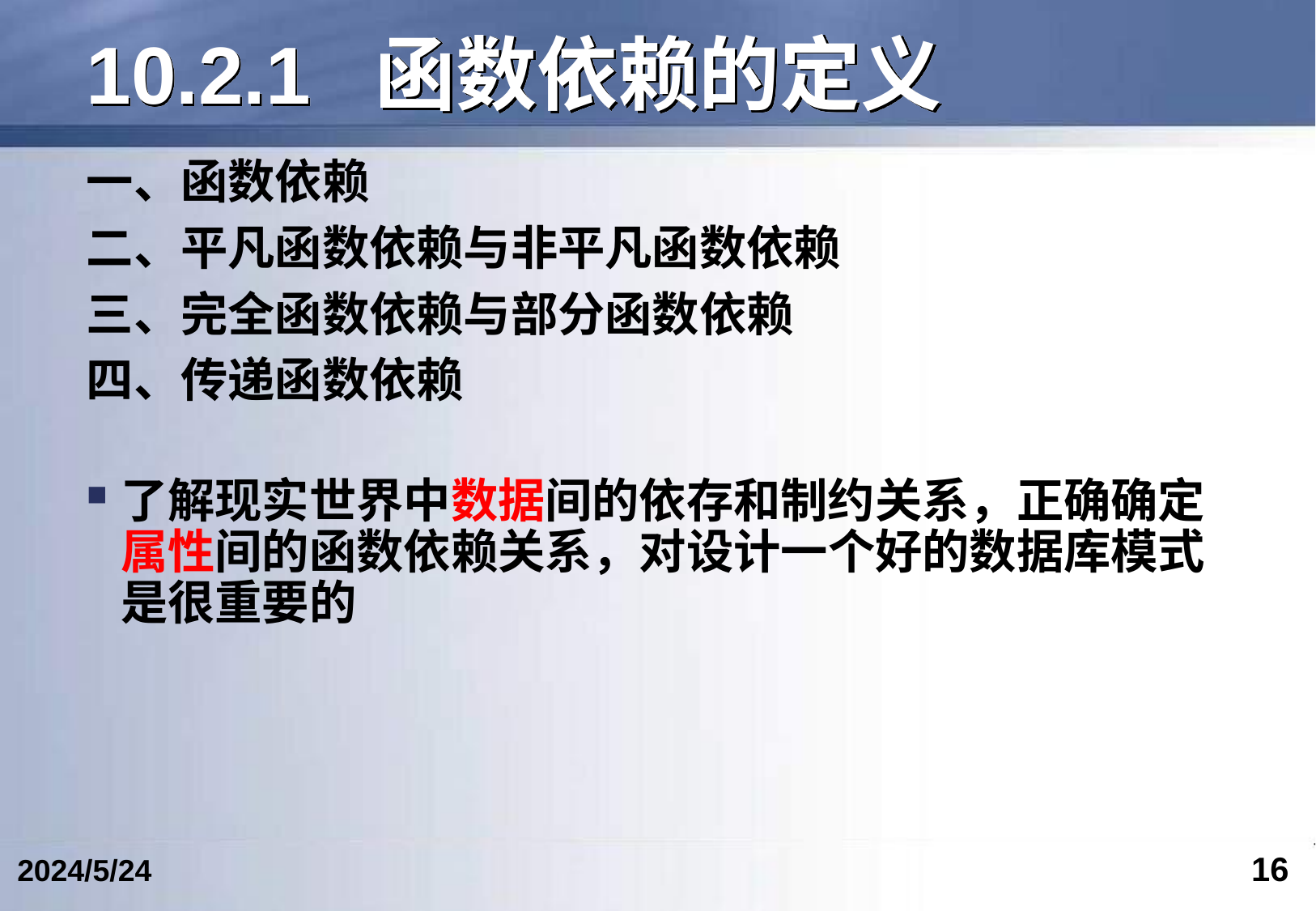

# 10.2.1  函数依赖的定义
一、函数依赖
二、平凡函数依赖与非平凡函数依赖
三、完全函数依赖与部分函数依赖
四、传递函数依赖

了解现实世界中数据间的依存和制约关系，正确确定属性间的函数依赖关系，对设计一个好的数据库模式是很重要的
16
2024/5/24